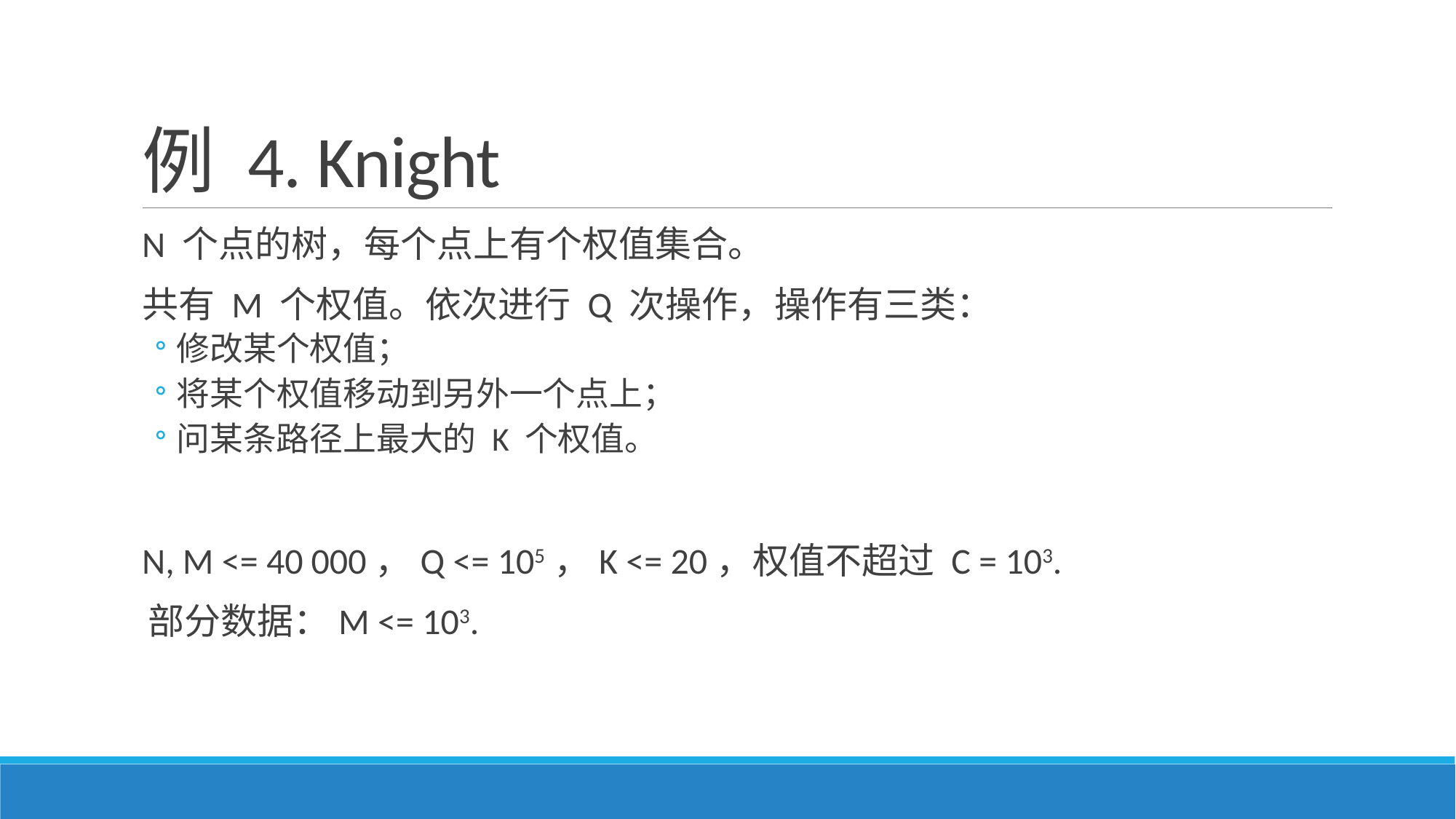

# 例 4. Knight
N 个点的树，每个点上有个权值集合。
共有 M 个权值。依次进行 Q 次操作，操作有三类：
修改某个权值；
将某个权值移动到另外一个点上；
问某条路径上最大的 K 个权值。

N, M <= 40 000，Q <= 105，K <= 20，权值不超过 C = 103.
 部分数据：M <= 103.